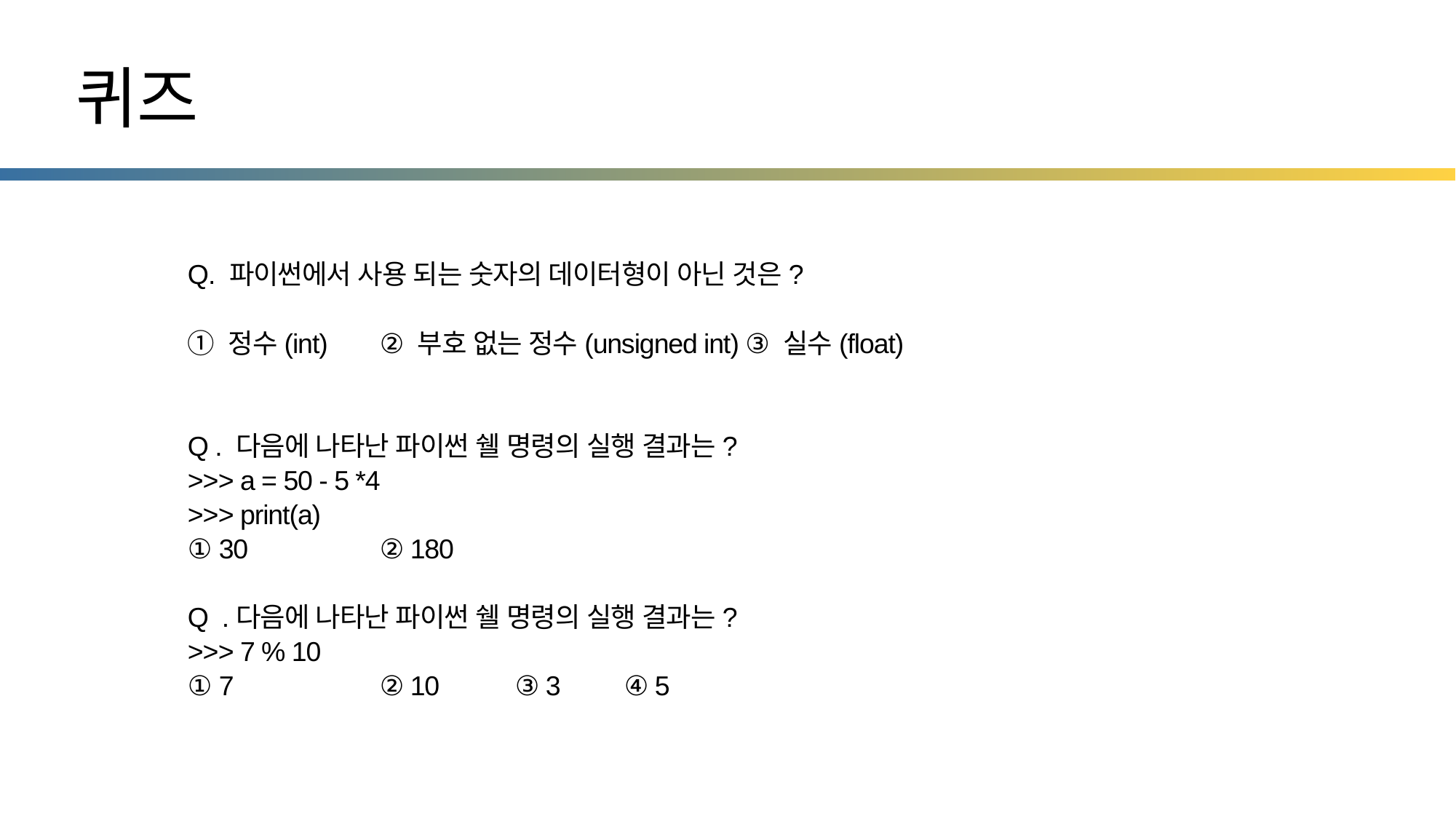

# 퀴즈
Q. 파이썬에서 사용 되는 숫자의 데이터형이 아닌 것은?

① 정수(int)	② 부호 없는 정수(unsigned int) ③ 실수(float)

Q . 다음에 나타난 파이썬 쉘 명령의 실행 결과는?
>>> a = 50 - 5 *4
>>> print(a)
① 30	② 180

Q  .다음에 나타난 파이썬 쉘 명령의 실행 결과는?
>>> 7 % 10
① 7	② 10	③ 3	④ 5